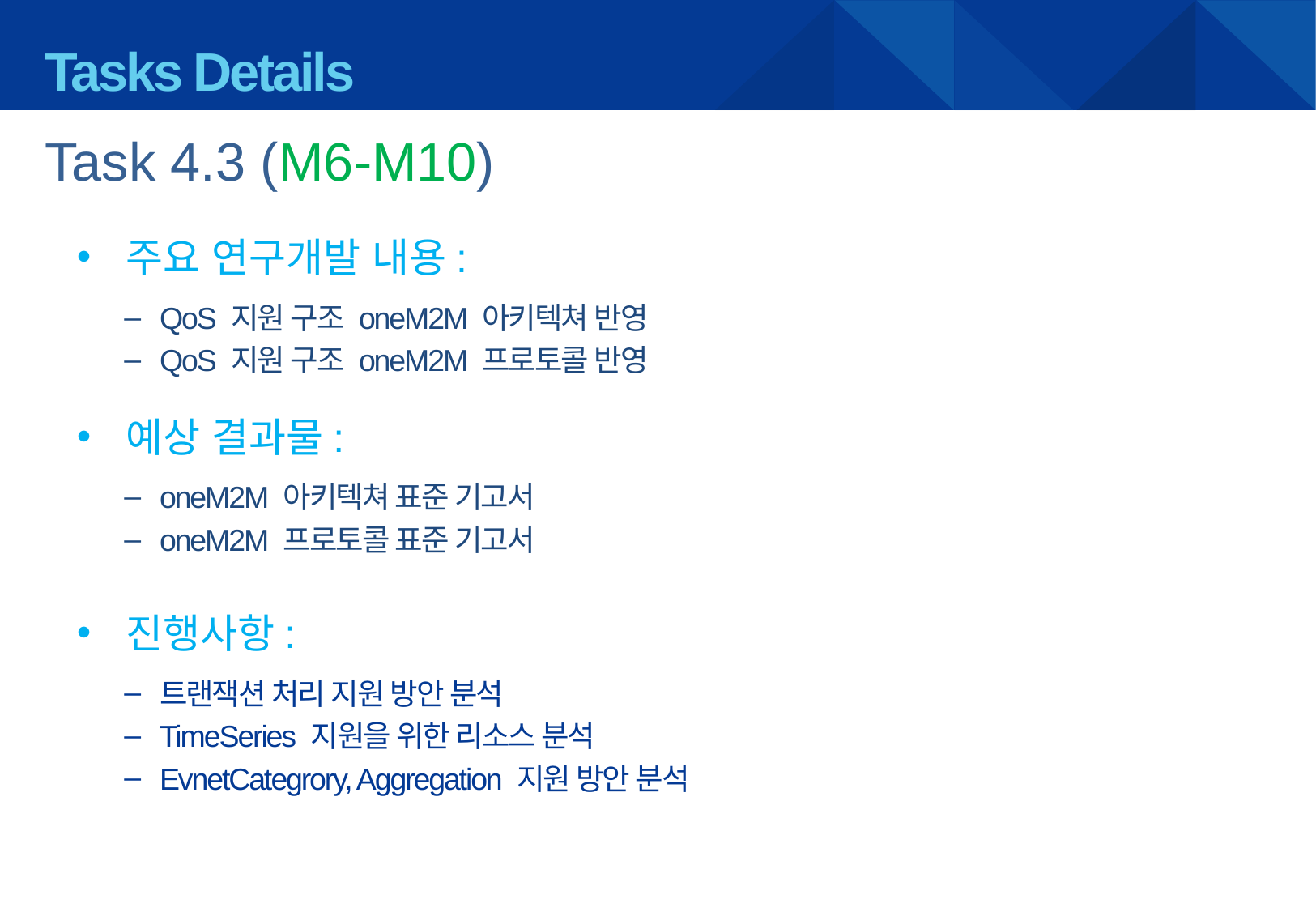

Tasks Details
Task 4.3 (M6-M10)
주요 연구개발 내용:

QoS 지원 구조 oneM2M 아키텍쳐 반영
QoS 지원 구조 oneM2M 프로토콜 반영

예상 결과물:

oneM2M 아키텍쳐 표준 기고서
oneM2M 프로토콜 표준 기고서

진행사항:

트랜잭션 처리 지원 방안 분석
TimeSeries 지원을 위한 리소스 분석
EvnetCategrory, Aggregation 지원 방안 분석